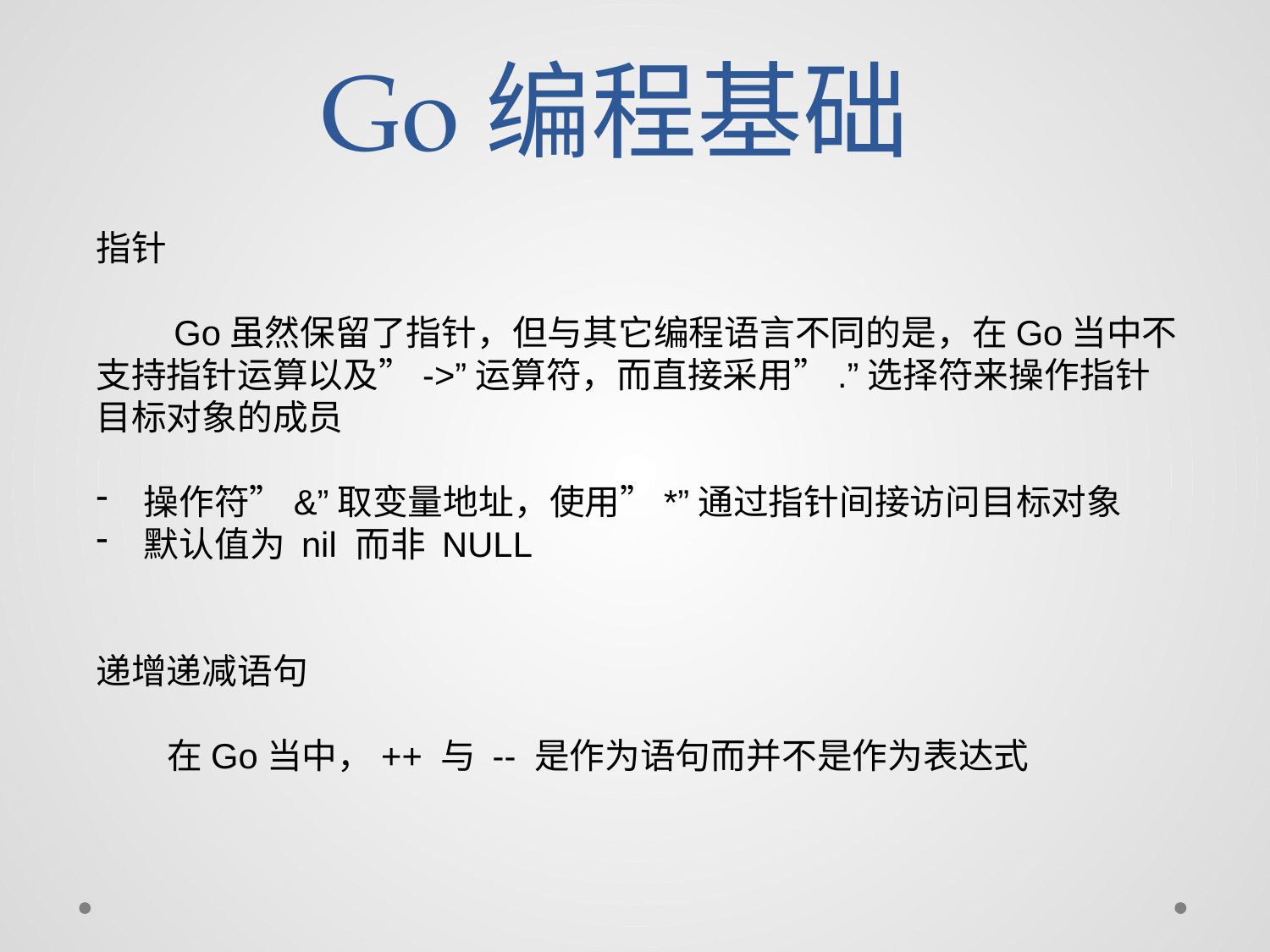

# Go编程基础
指针

        Go虽然保留了指针，但与其它编程语言不同的是，在Go当中不
支持指针运算以及”->”运算符，而直接采用”.”选择符来操作指针
目标对象的成员

操作符”&”取变量地址，使用”*”通过指针间接访问目标对象
默认值为 nil 而非 NULL

递增递减语句

        在Go当中，++ 与 -- 是作为语句而并不是作为表达式